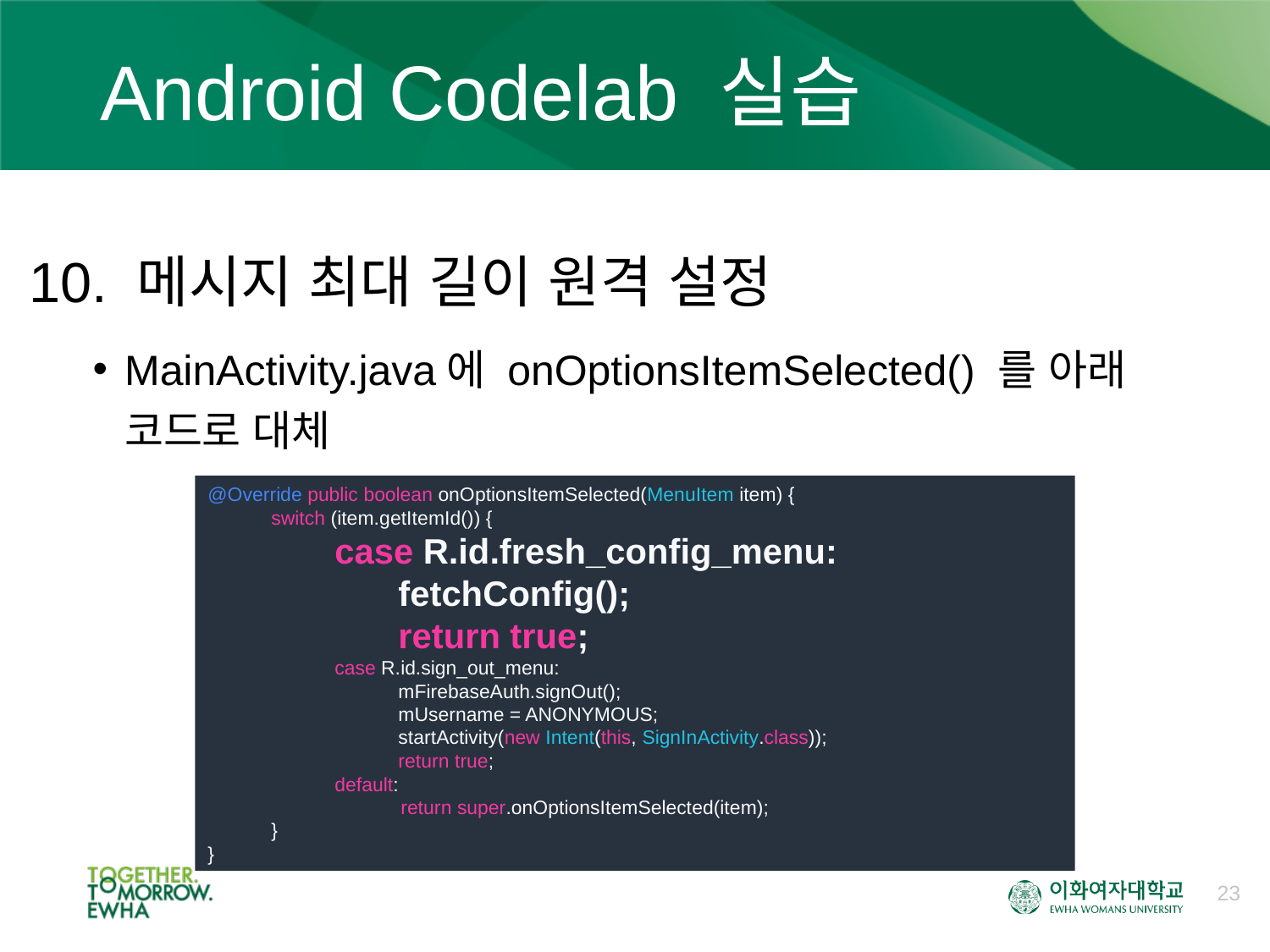

# Android Codelab 실습
10. 메시지 최대 길이 원격 설정
MainActivity.java에 onOptionsItemSelected() 를 아래 코드로 대체
@Override public boolean onOptionsItemSelected(MenuItem item) {
switch (item.getItemId()) {
case R.id.fresh_config_menu:
fetchConfig();
return true;
case R.id.sign_out_menu:
mFirebaseAuth.signOut();
mUsername = ANONYMOUS;
startActivity(new Intent(this, SignInActivity.class));
return true;
default:
            return super.onOptionsItemSelected(item);
}
}
23